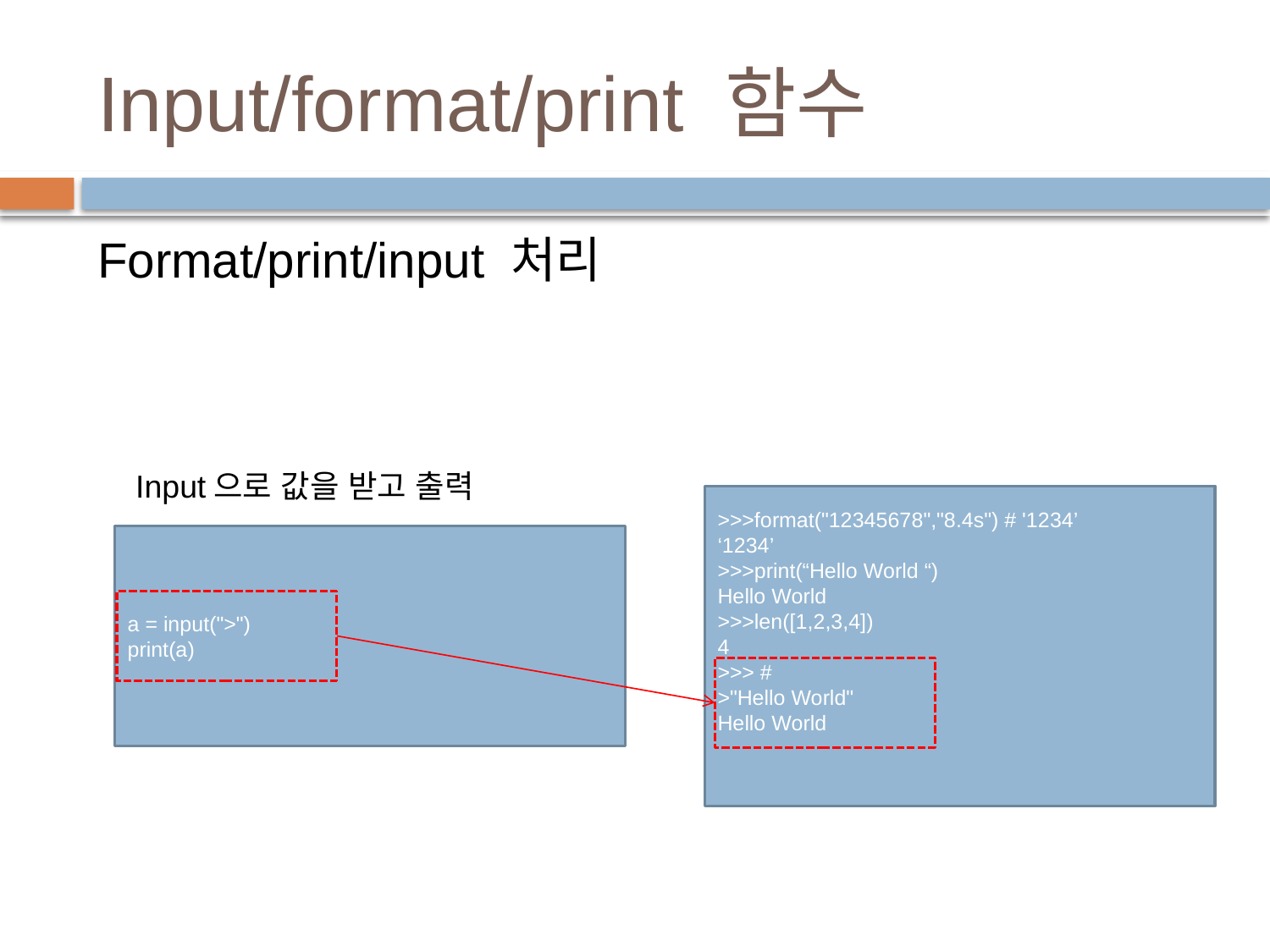

# Input/format/print 함수
Format/print/input 처리
Input으로 값을 받고 출력
>>>format("12345678","8.4s") # '1234’
‘1234’
>>>print(“Hello World “)
Hello World
>>>len([1,2,3,4])
4
>>> #
>"Hello World"
Hello World

a = input(">")
print(a)